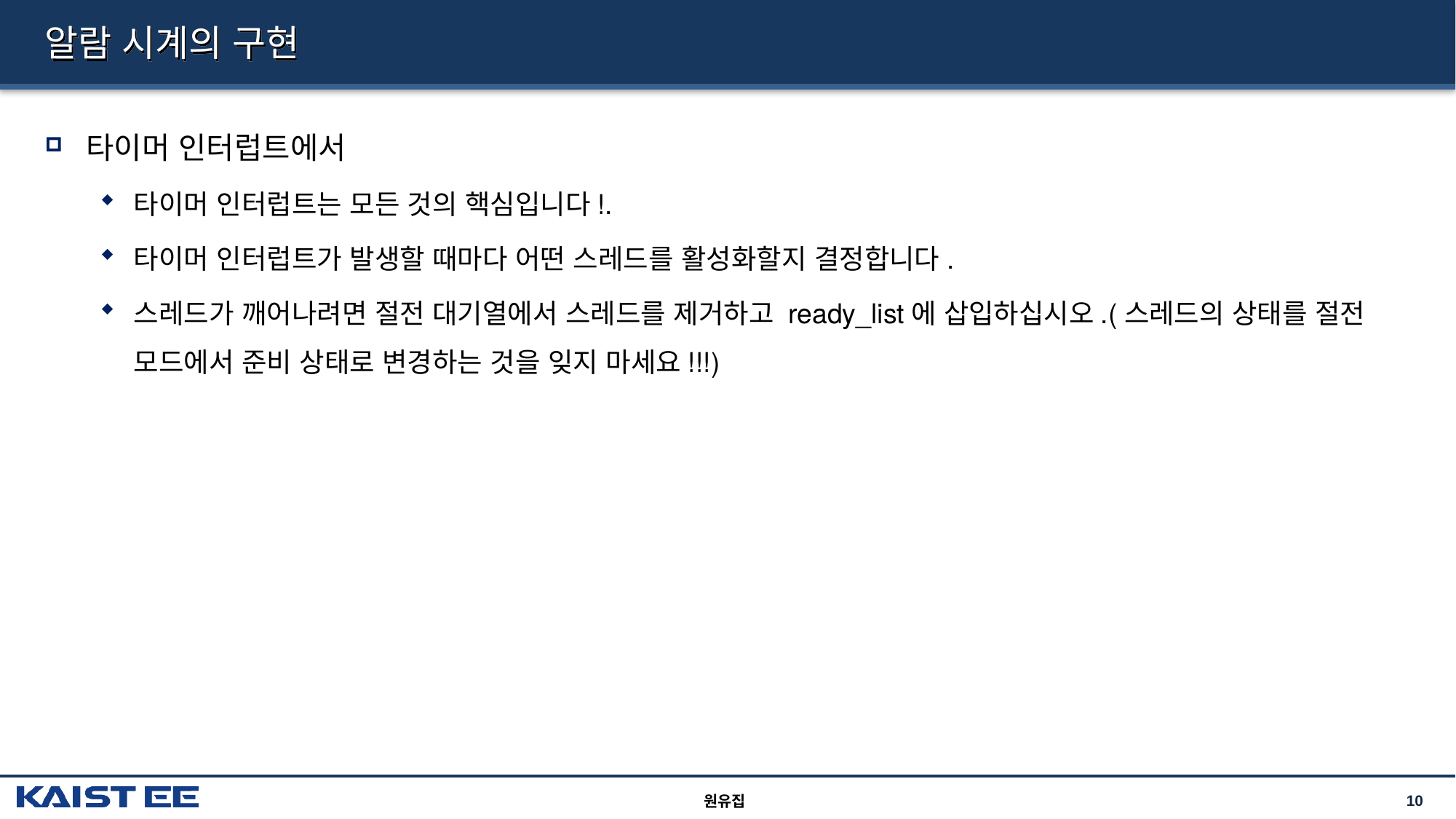

# 알람 시계의 구현
타이머 인터럽트에서
타이머 인터럽트는 모든 것의 핵심입니다!.
타이머 인터럽트가 발생할 때마다 어떤 스레드를 활성화할지 결정합니다.
스레드가 깨어나려면 절전 대기열에서 스레드를 제거하고 ready_list에 삽입하십시오.(스레드의 상태를 절전 모드에서 준비 상태로 변경하는 것을 잊지 마세요!!!)

원유집
10